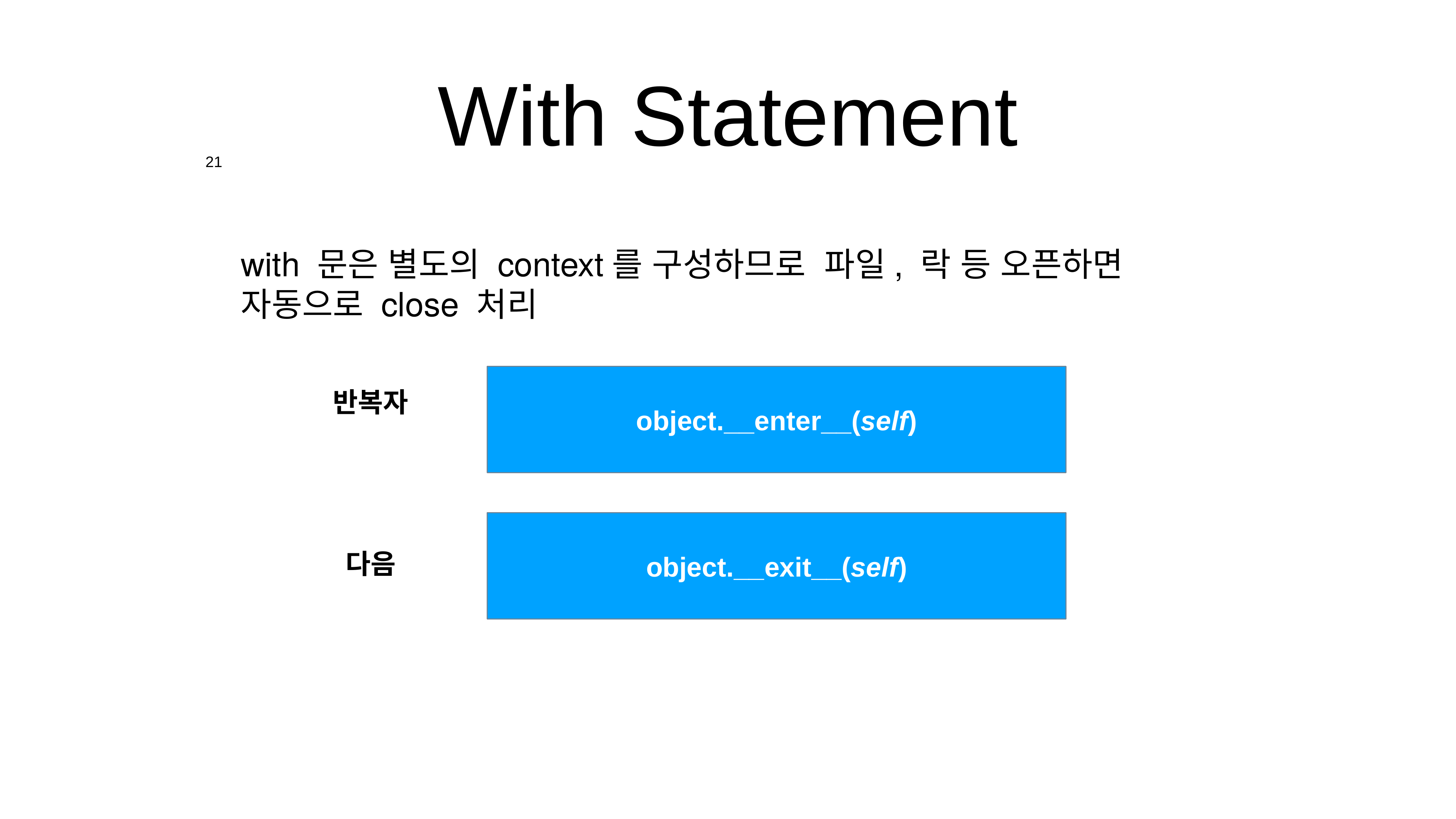

# With Statement
21
with 문은 별도의 context를 구성하므로  파일, 락 등 오픈하면 자동으로 close 처리

object.__enter__(self)
반복자

object.__exit__(self)
다음